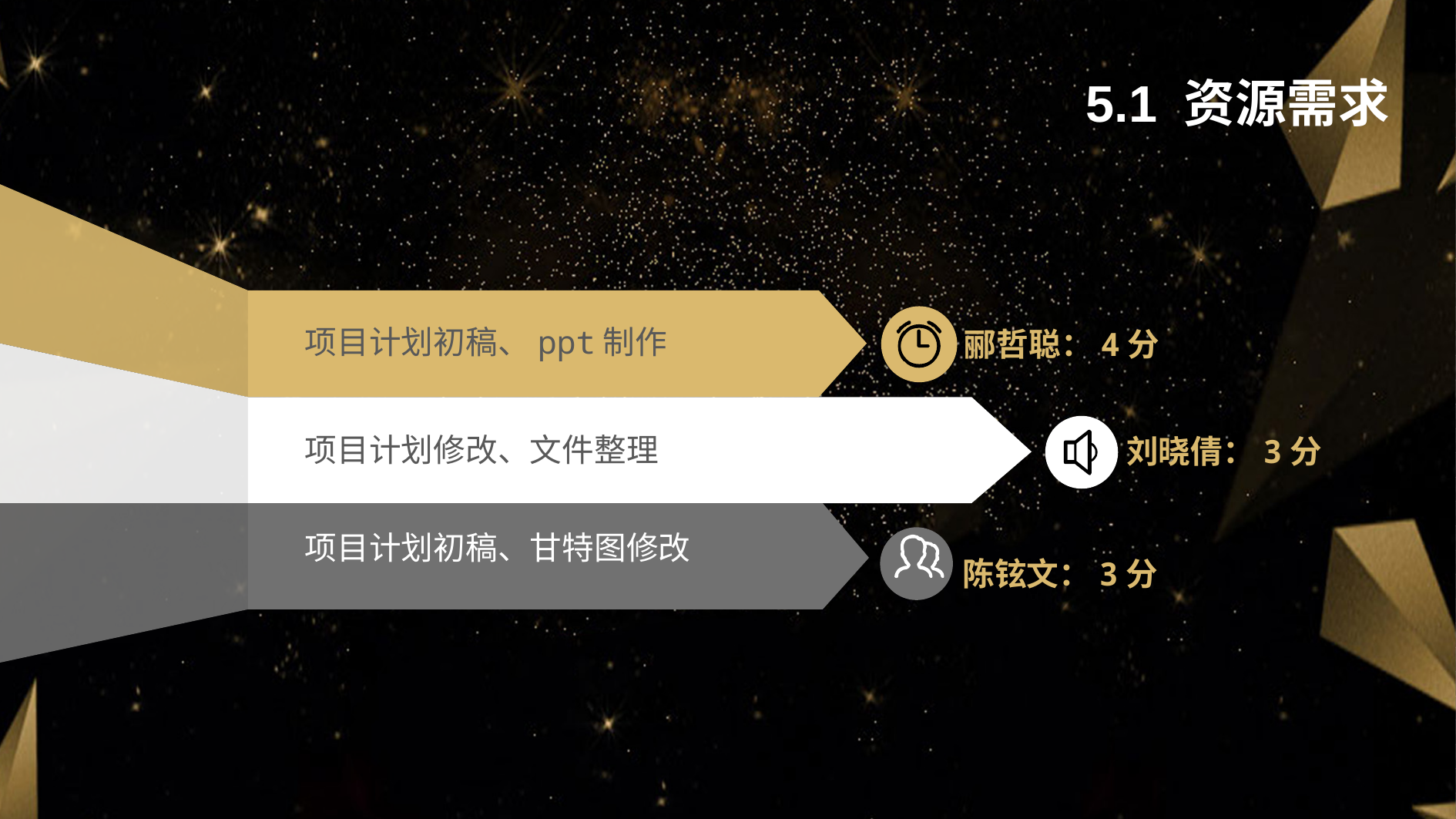

5.1 资源需求

项目计划初稿、ppt制作
郦哲聪：4分

项目计划修改、文件整理

刘晓倩：3分

项目计划初稿、甘特图修改

陈铉文：3分